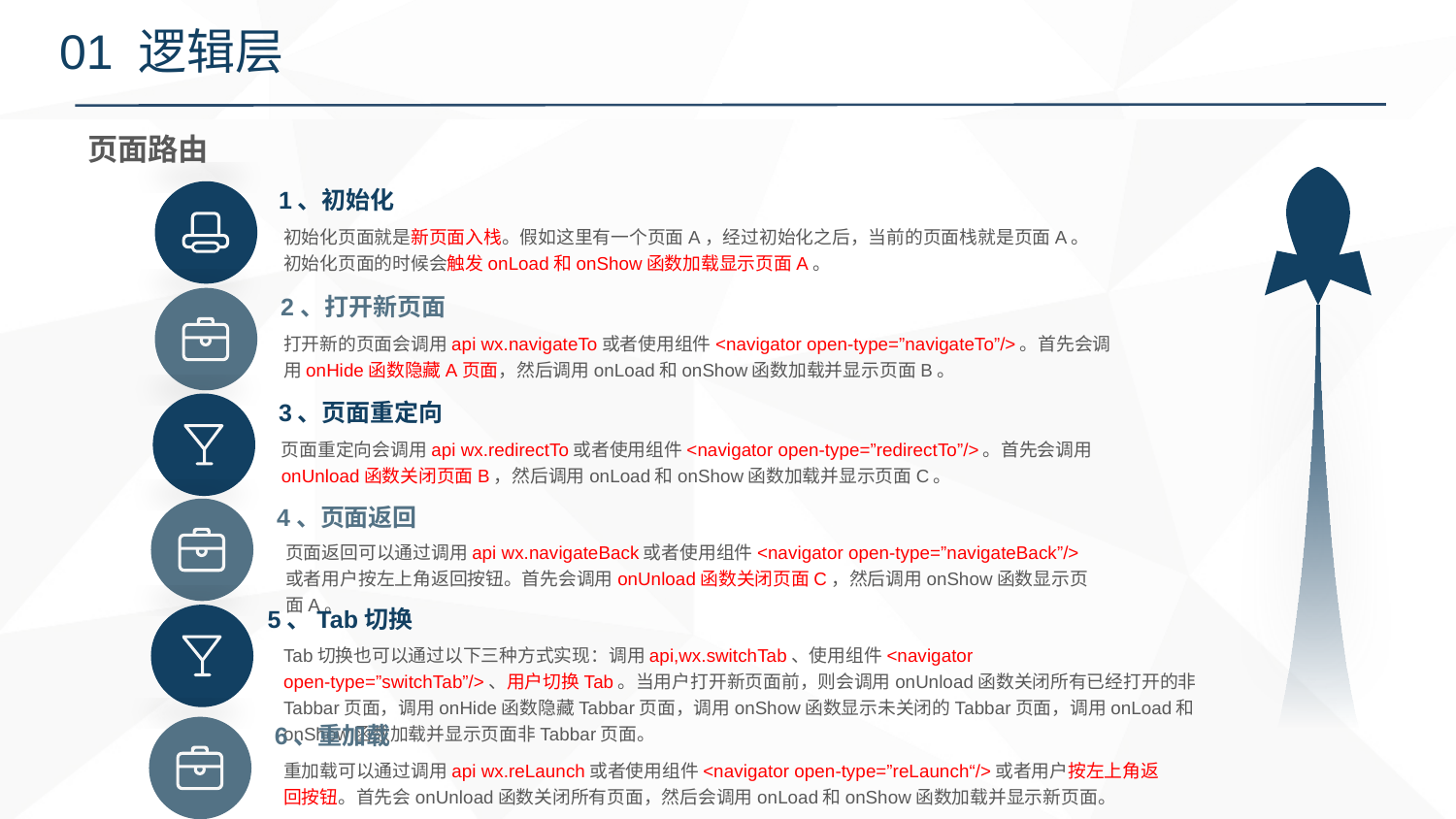

# 01 逻辑层
页面路由

1、初始化

初始化页面就是新页面入栈。假如这里有一个页面A，经过初始化之后，当前的页面栈就是页面A。
初始化页面的时候会触发onLoad和onShow函数加载显示页面A。
2、打开新页面

打开新的页面会调用api wx.navigateTo或者使用组件<navigator open-type=”navigateTo”/>。首先会调用onHide函数隐藏A页面，然后调用onLoad和onShow函数加载并显示页面B。
3、页面重定向

页面重定向会调用api wx.redirectTo或者使用组件<navigator open-type=”redirectTo”/>。首先会调用onUnload函数关闭页面B，然后调用onLoad和onShow函数加载并显示页面C。
4、页面返回

页面返回可以通过调用api wx.navigateBack或者使用组件<navigator open-type=”navigateBack”/>或者用户按左上角返回按钮。首先会调用onUnload函数关闭页面C，然后调用onShow函数显示页面A。
5、Tab切换

Tab切换也可以通过以下三种方式实现：调用api,wx.switchTab、使用组件<navigator open-type=”switchTab”/>、用户切换Tab。当用户打开新页面前，则会调用onUnload函数关闭所有已经打开的非Tabbar页面，调用onHide函数隐藏Tabbar页面，调用onShow函数显示未关闭的Tabbar页面，调用onLoad和onShow函数加载并显示页面非Tabbar页面。

6、重加载

重加载可以通过调用api wx.reLaunch或者使用组件<navigator open-type=”reLaunch“/>或者用户按左上角返回按钮。首先会onUnload函数关闭所有页面，然后会调用onLoad和onShow函数加载并显示新页面。